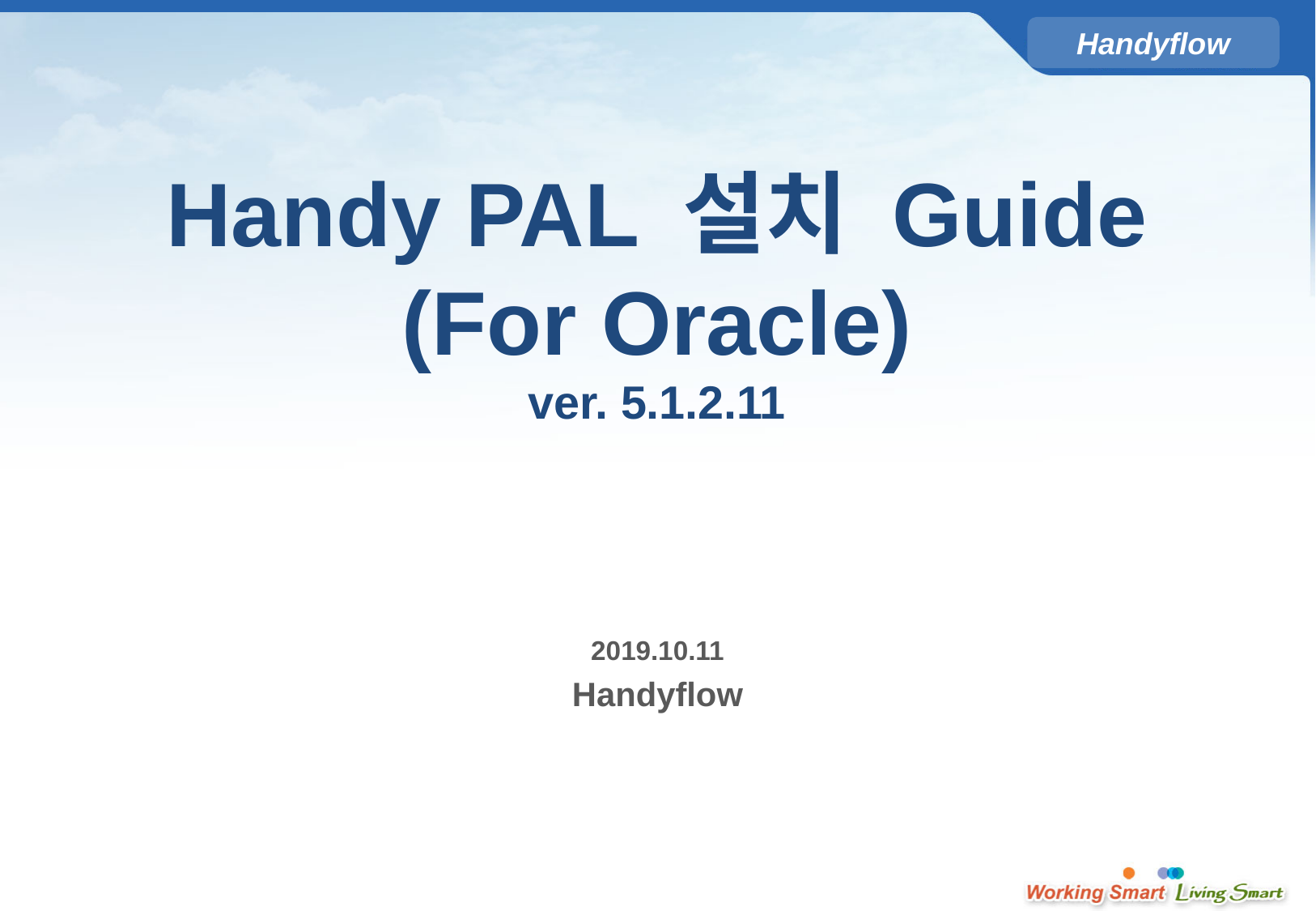

# Handy PAL 설치 Guide (For Oracle) ver. 5.1.2.11
2019.10.11
Handyflow